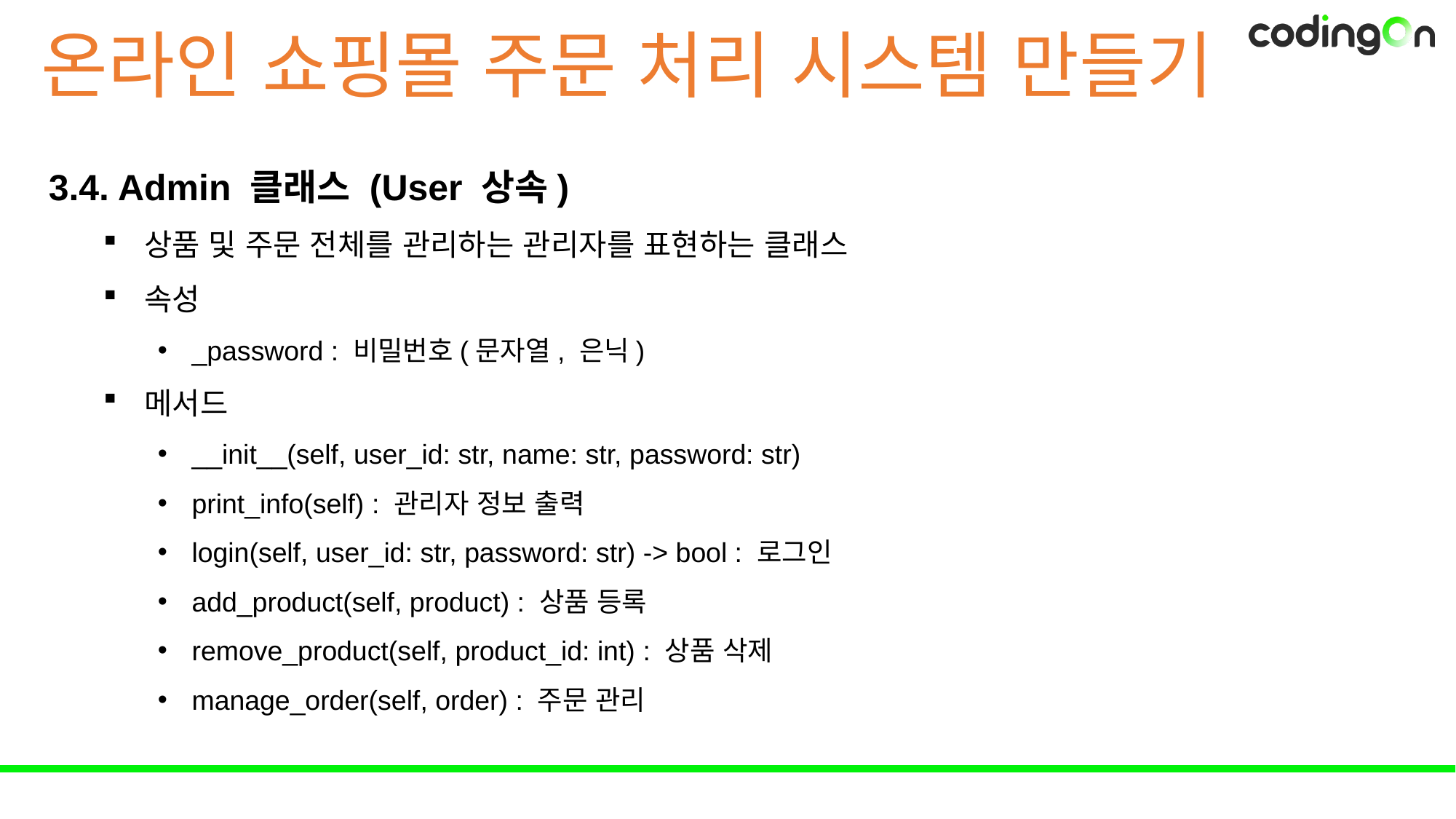

온라인 쇼핑몰 주문 처리 시스템 만들기
3.4. Admin 클래스 (User 상속)
상품 및 주문 전체를 관리하는 관리자를 표현하는 클래스
속성
_password : 비밀번호(문자열, 은닉)
메서드
__init__(self, user_id: str, name: str, password: str)
print_info(self) : 관리자 정보 출력
login(self, user_id: str, password: str) -> bool : 로그인
add_product(self, product) : 상품 등록
remove_product(self, product_id: int) : 상품 삭제
manage_order(self, order) : 주문 관리